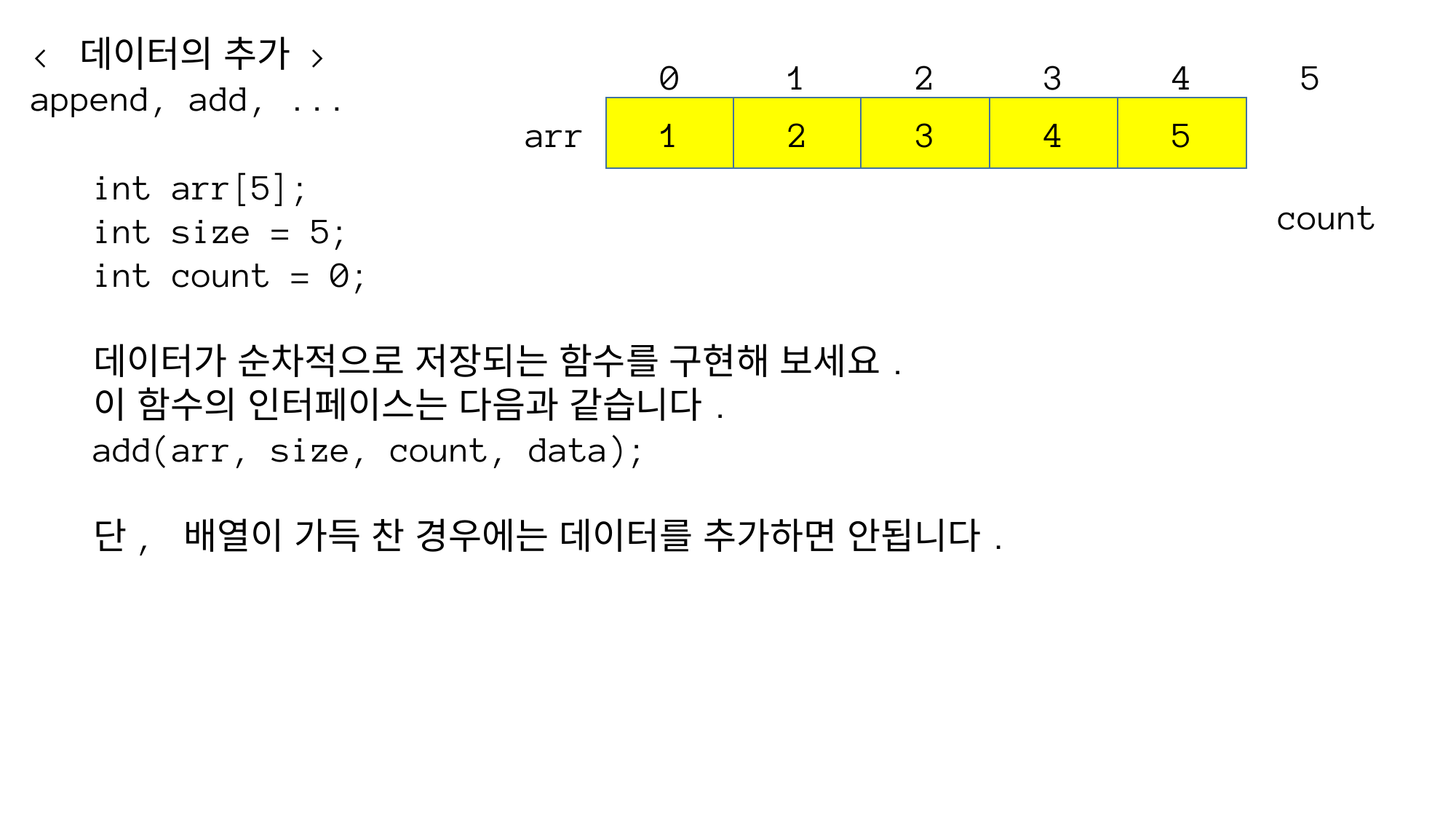

< 데이터의 추가 >
append, add, ...
4
5
3
0
1
2
5
4
1
2
3
arr
int arr[5];
int size = 5;
int count = 0;

데이터가 순차적으로 저장되는 함수를 구현해 보세요.
이 함수의 인터페이스는 다음과 같습니다.
add(arr, size, count, data);

단, 배열이 가득 찬 경우에는 데이터를 추가하면 안됩니다.
count